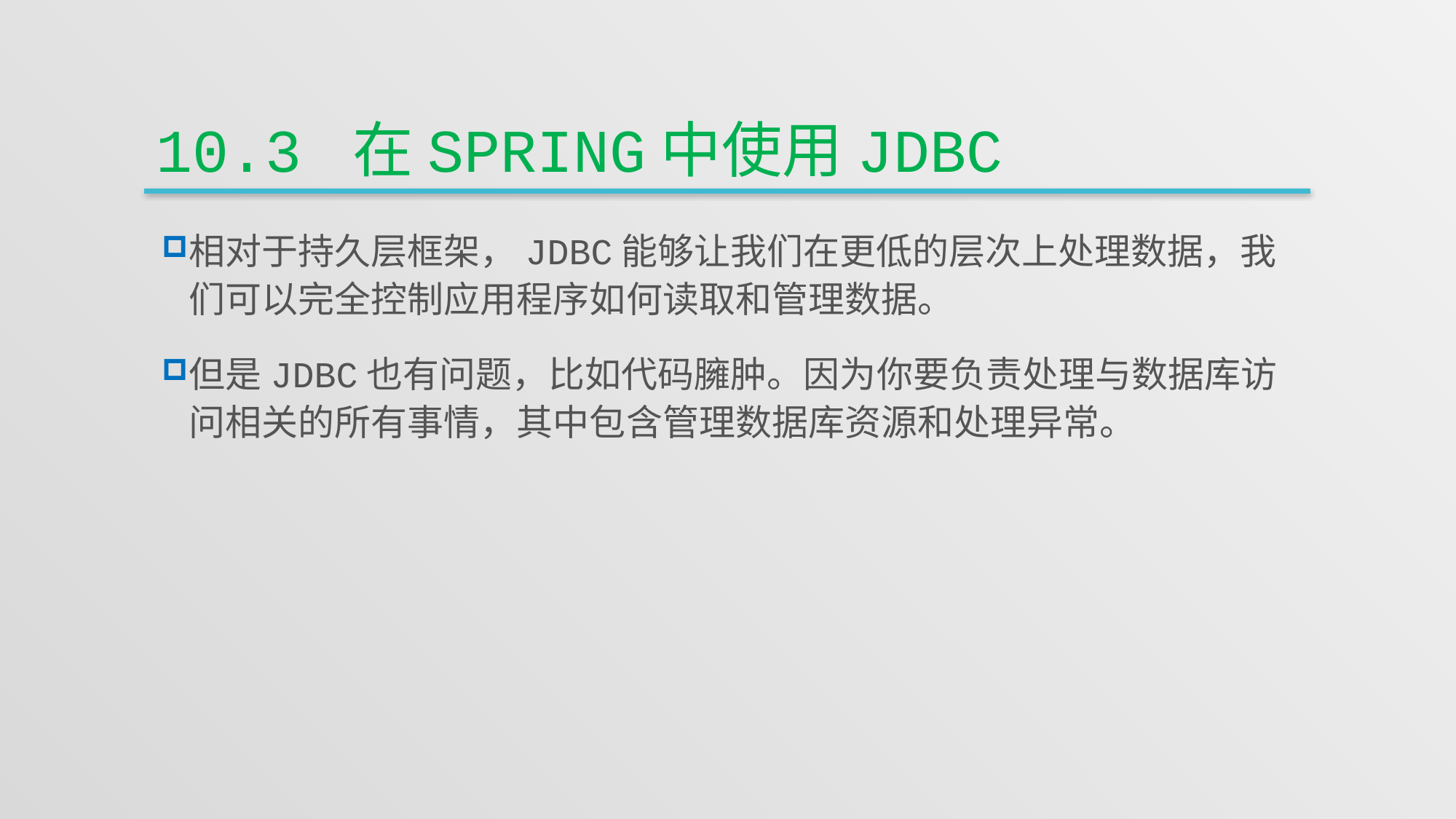

# 10.3 在Spring中使用JDBC
相对于持久层框架，JDBC能够让我们在更低的层次上处理数据，我们可以完全控制应用程序如何读取和管理数据。
但是JDBC也有问题，比如代码臃肿。因为你要负责处理与数据库访问相关的所有事情，其中包含管理数据库资源和处理异常。